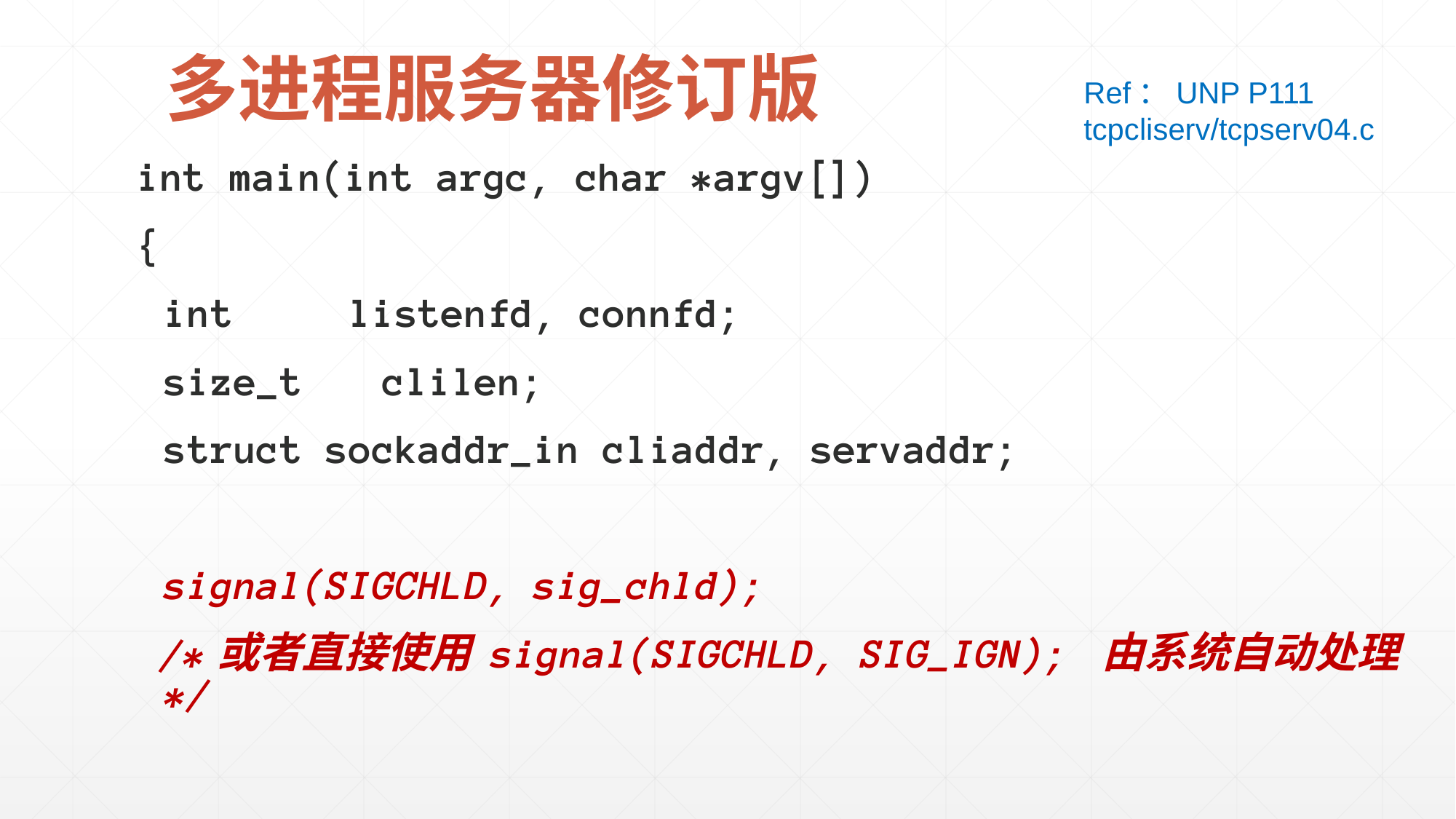

# 多进程服务器修订版
Ref：UNP P111   tcpcliserv/tcpserv04.c
int main(int argc, char *argv[])
{
	int     listenfd, connfd;
	size_t	clilen;
	struct sockaddr_in cliaddr, servaddr;

	signal(SIGCHLD, sig_chld);
 /*或者直接使用 signal(SIGCHLD, SIG_IGN); 由系统自动处理*/